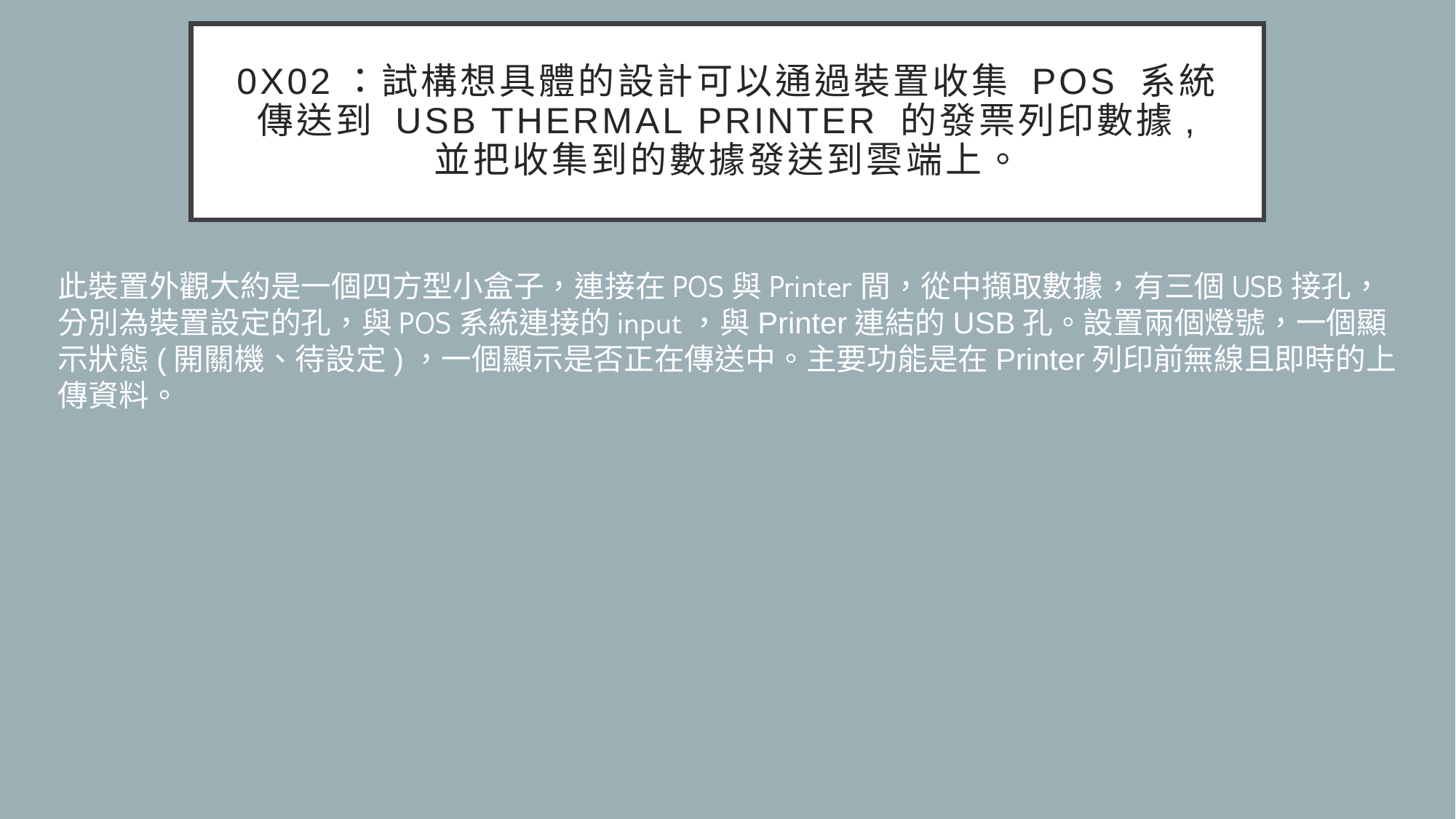

0x02：試構想具體的設計可以通過裝置收集 POS 系統
傳送到 USB Thermal Printer 的發票列印數據,
並把收集到的數據發送到雲端上。
此裝置外觀大約是一個四方型小盒子，連接在POS與Printer間，從中擷取數據，有三個USB接孔，分別為裝置設定的孔，與POS系統連接的input，與Printer連結的USB孔。設置兩個燈號，一個顯示狀態(開關機、待設定)，一個顯示是否正在傳送中。主要功能是在Printer列印前無線且即時的上傳資料。